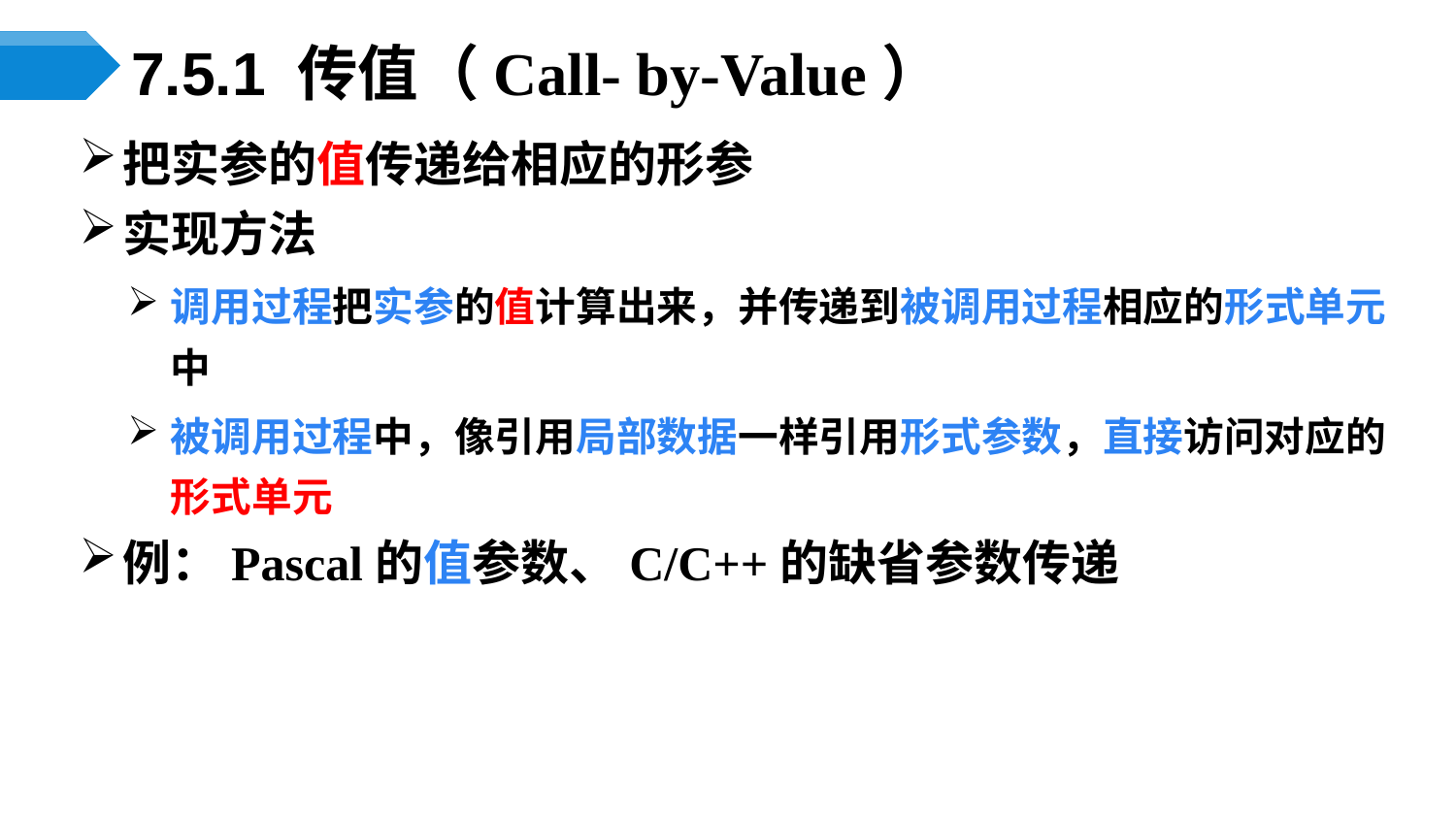

# 7.5.1 传值（Call- by-Value）
把实参的值传递给相应的形参
实现方法
调用过程把实参的值计算出来，并传递到被调用过程相应的形式单元中
被调用过程中，像引用局部数据一样引用形式参数，直接访问对应的形式单元
例：Pascal的值参数、C/C++的缺省参数传递